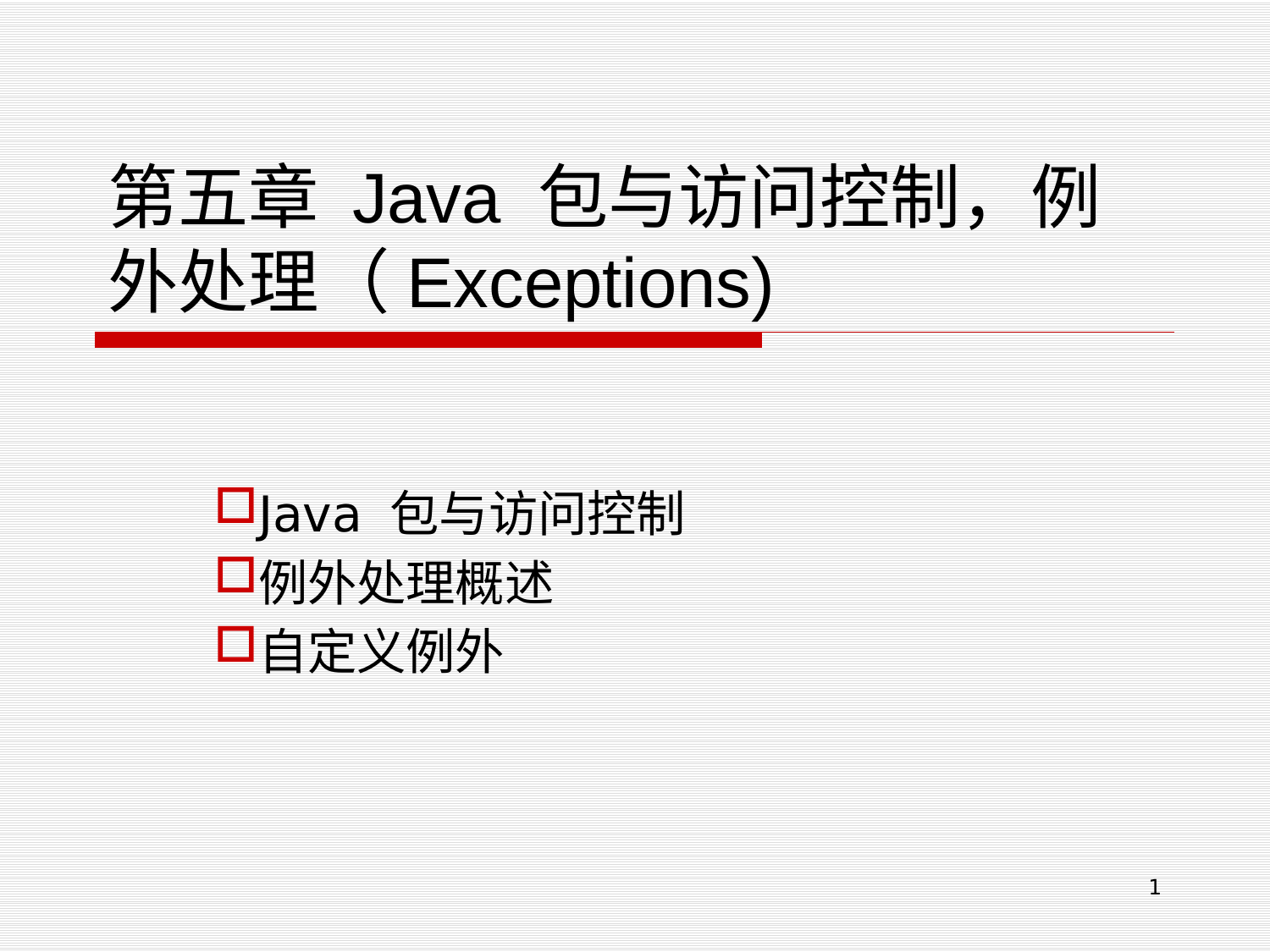

# 第五章 Java 包与访问控制，例外处理（Exceptions)
Java 包与访问控制
例外处理概述
自定义例外
1